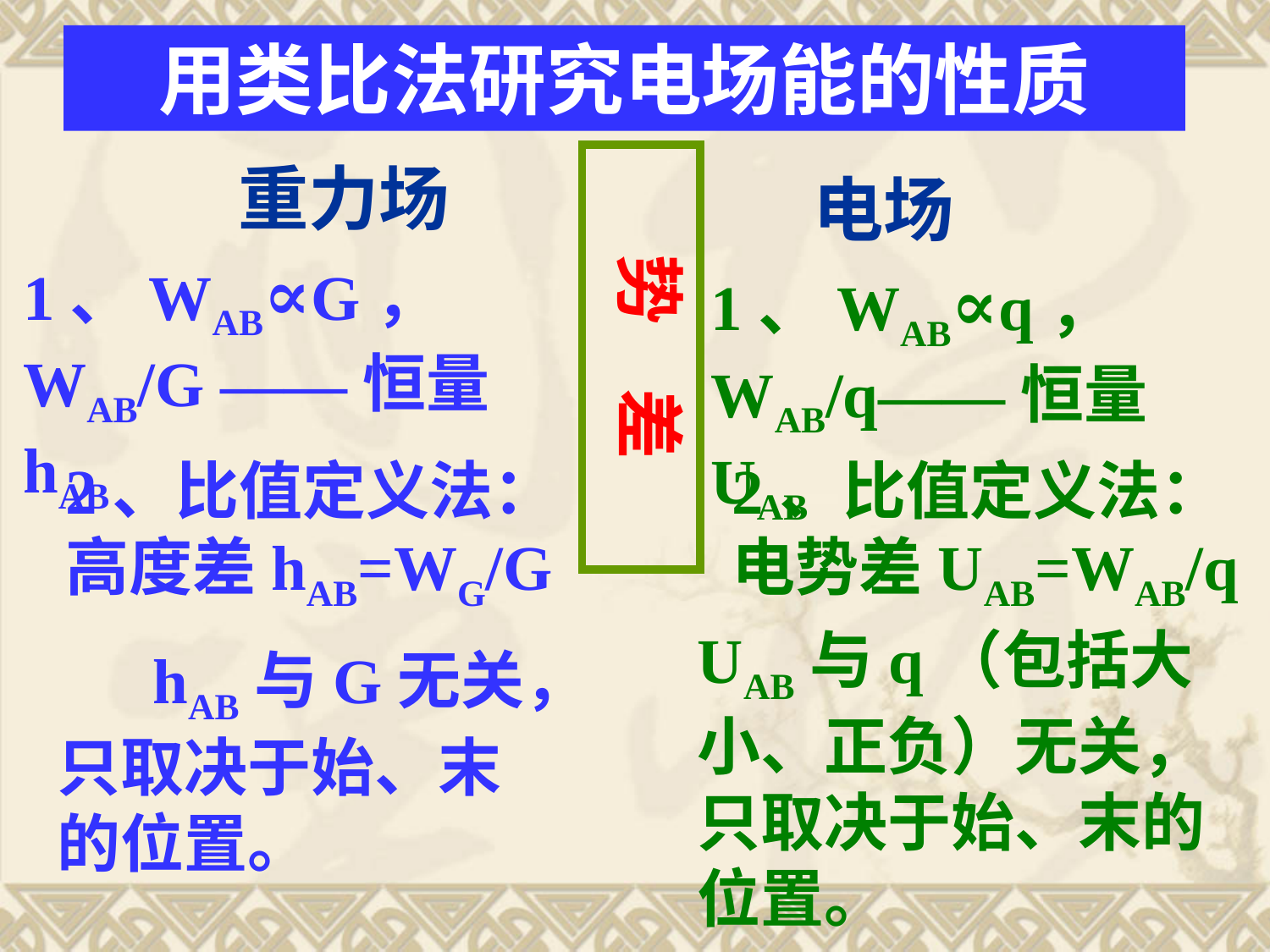

用类比法研究电场能的性质
重力场
电场
势    差
1、WAB∝G， WAB/G ——恒量hAB
1、WAB∝q，       WAB/q——恒量UAB
2、比值定义法： 高度差hAB=WG/G
2、比值定义法： 电势差UAB=WAB/q
UAB与q（包括大小、正负）无关，只取决于始、末的位置。
      hAB与G无关，只取决于始、末的位置。